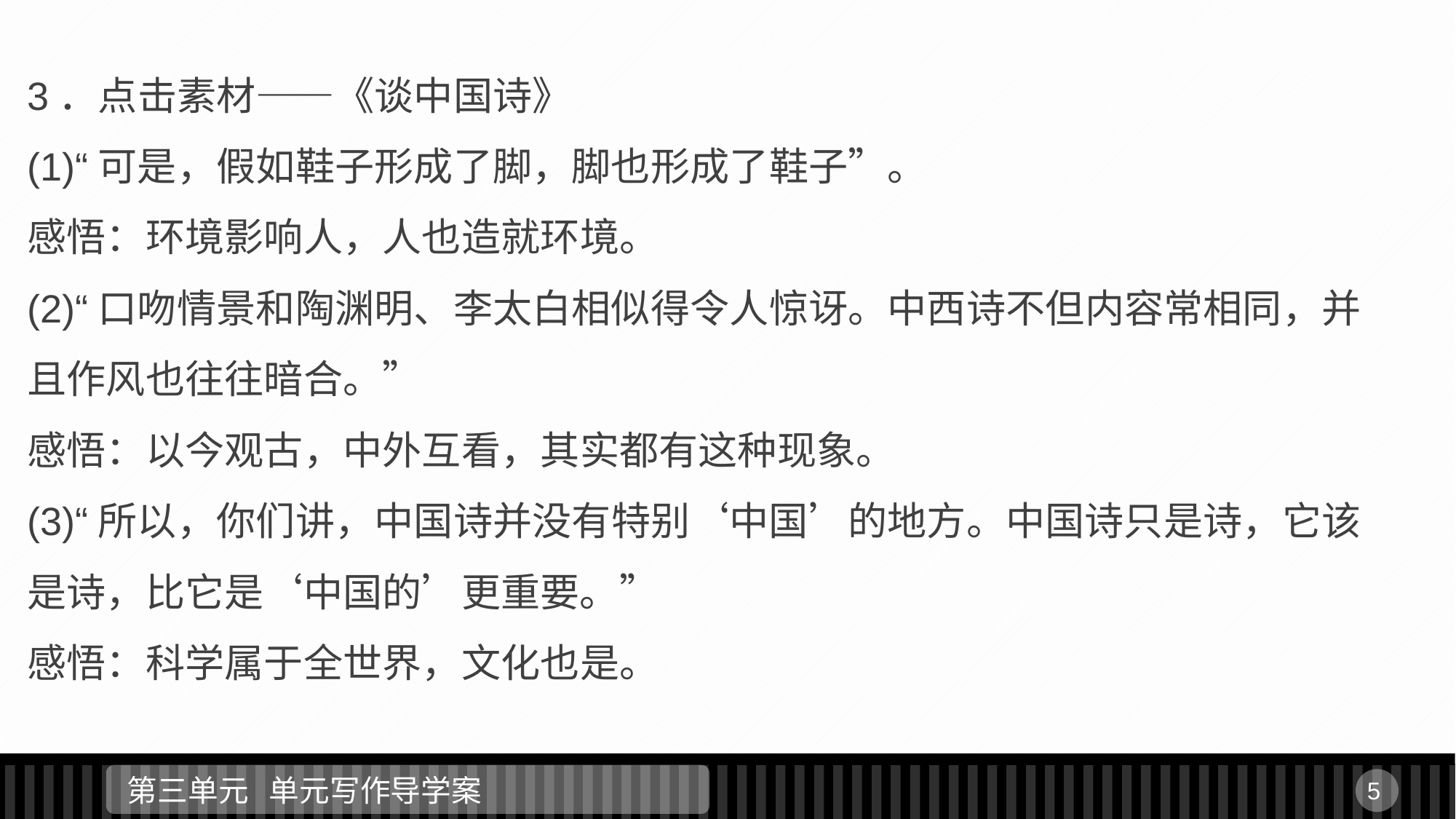

3．点击素材——《谈中国诗》
(1)“可是，假如鞋子形成了脚，脚也形成了鞋子”。
感悟：环境影响人，人也造就环境。
(2)“口吻情景和陶渊明、李太白相似得令人惊讶。中西诗不但内容常相同，并且作风也往往暗合。”
感悟：以今观古，中外互看，其实都有这种现象。
(3)“所以，你们讲，中国诗并没有特别‘中国’的地方。中国诗只是诗，它该是诗，比它是‘中国的’更重要。”
感悟：科学属于全世界，文化也是。